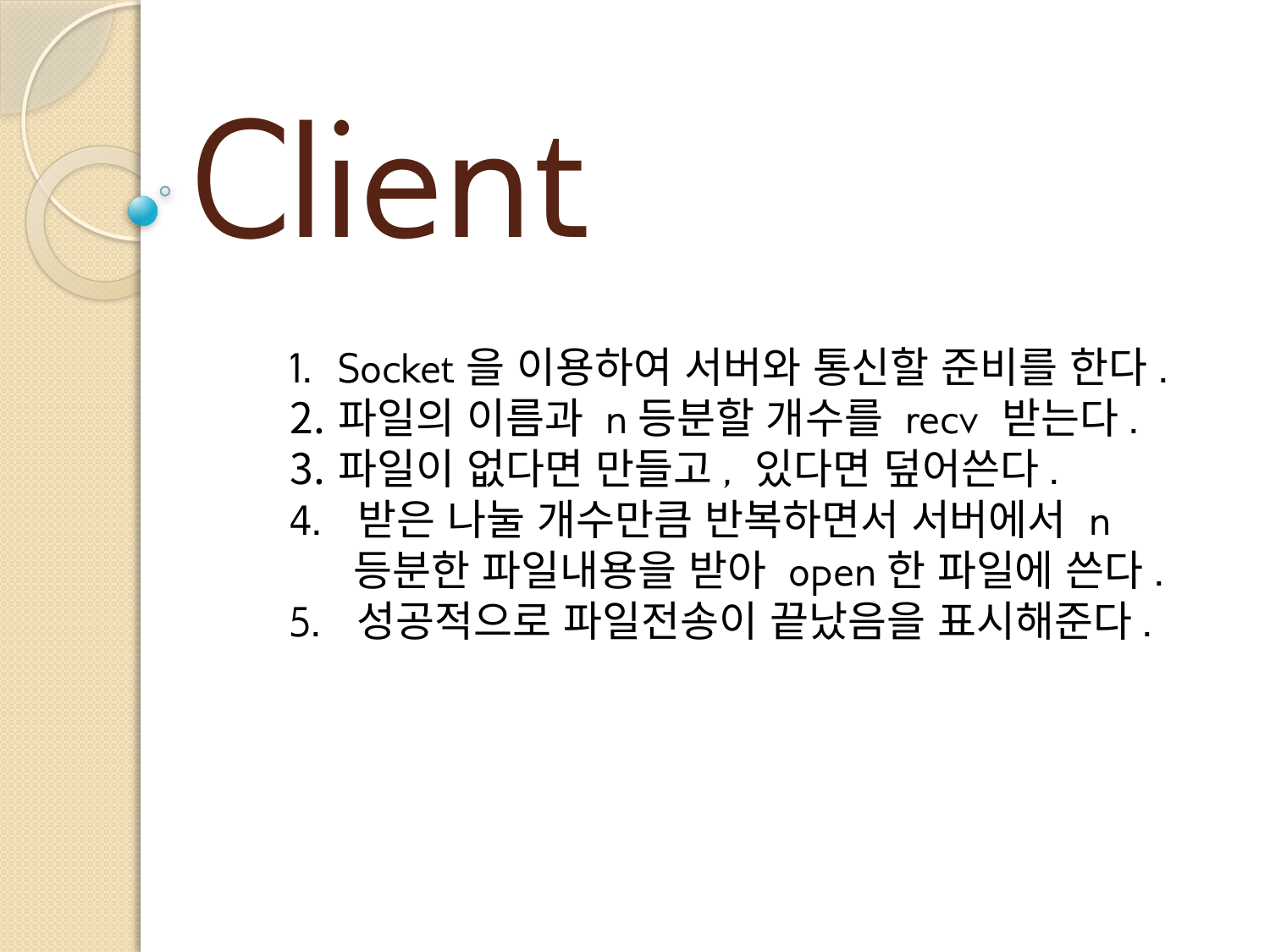

# Client
Socket을 이용하여 서버와 통신할 준비를 한다.
파일의 이름과 n등분할 개수를 recv 받는다.
파일이 없다면 만들고, 있다면 덮어쓴다.
4.  받은 나눌 개수만큼 반복하면서 서버에서 n등분한 파일내용을 받아 open한 파일에 쓴다.
5.  성공적으로 파일전송이 끝났음을 표시해준다.